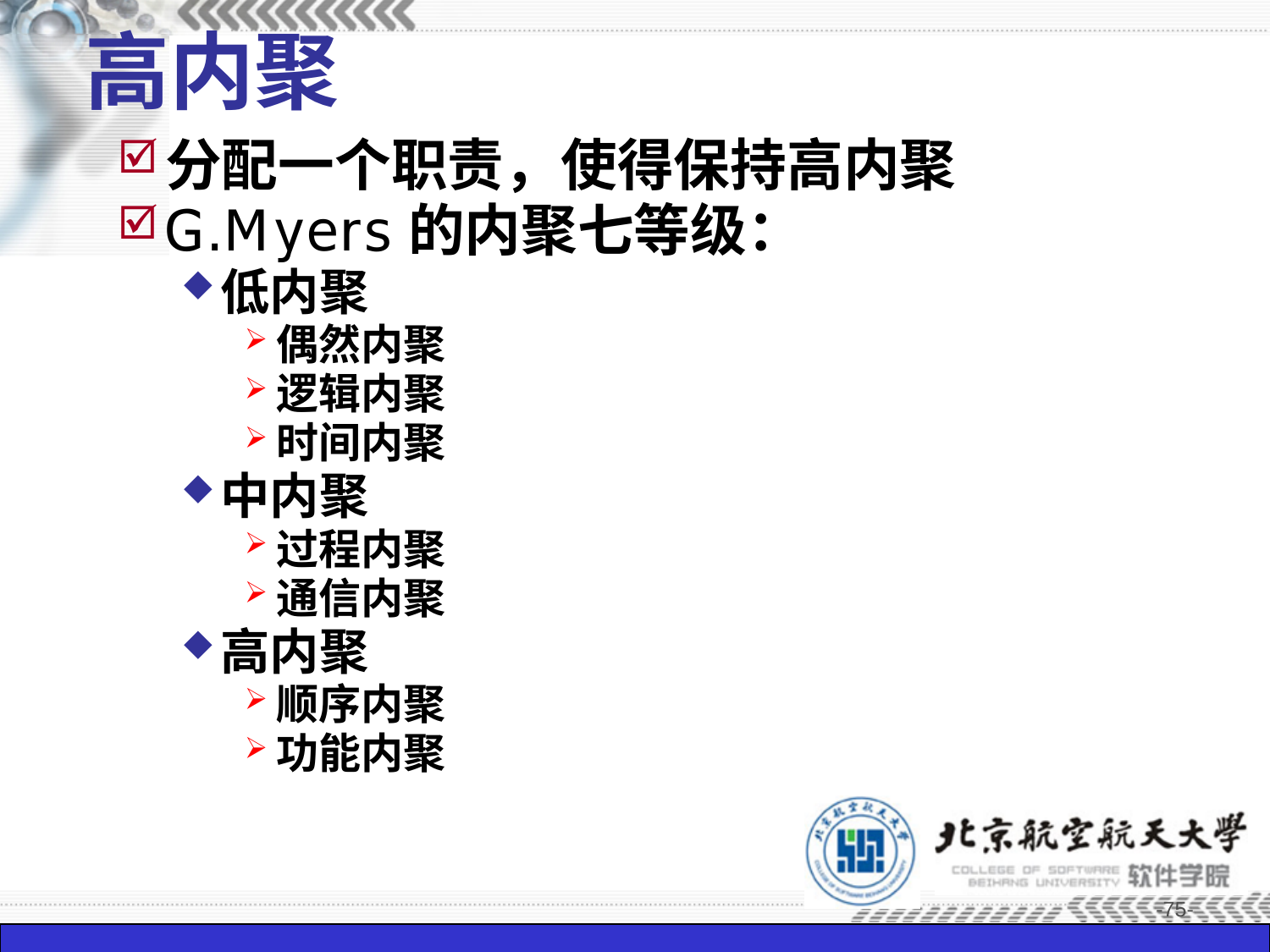

# 高内聚
分配一个职责，使得保持高内聚
G.Myers的内聚七等级：
低内聚
偶然内聚
逻辑内聚
时间内聚
中内聚
过程内聚
通信内聚
高内聚
顺序内聚
功能内聚
-75-